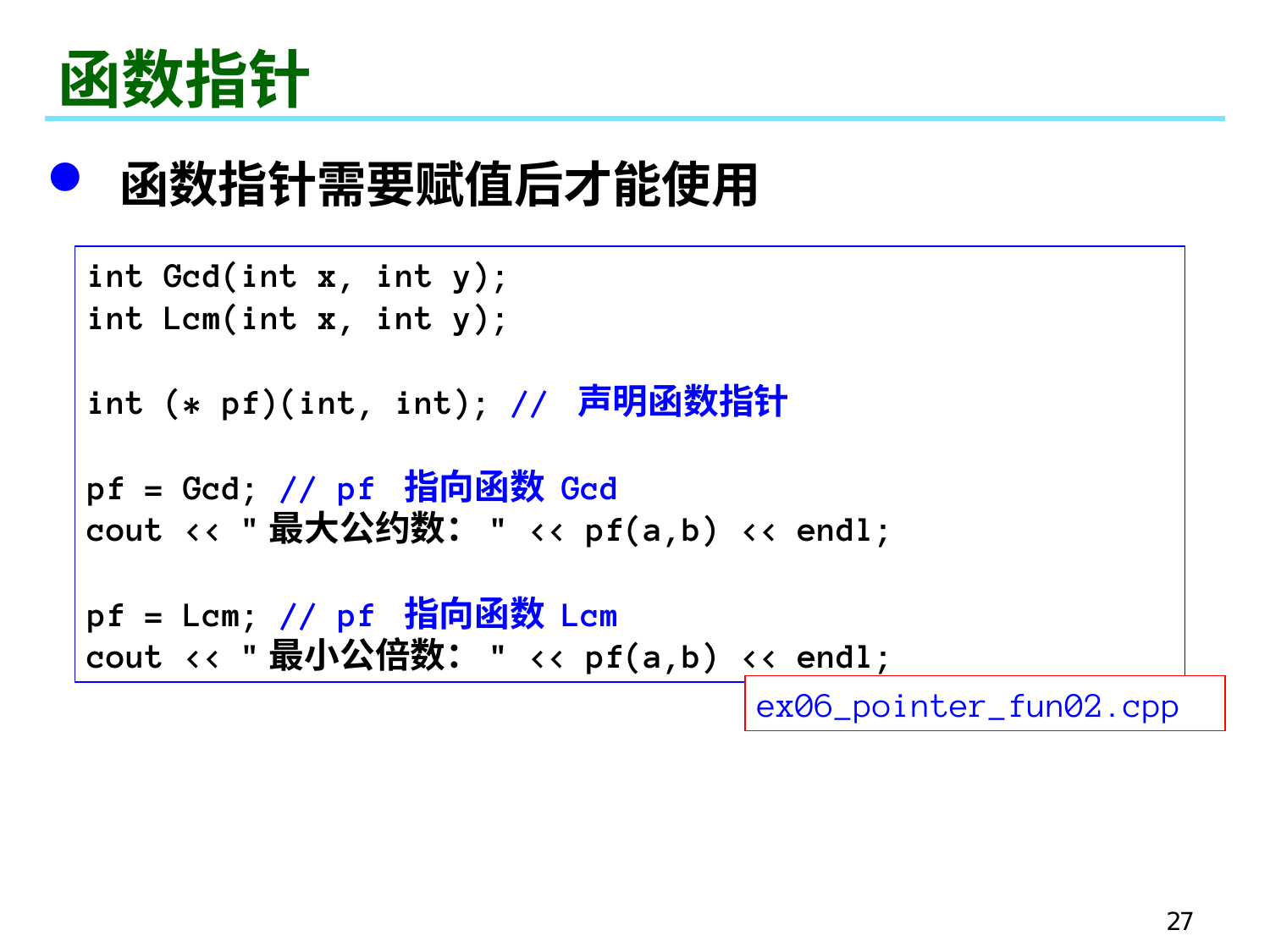

# 函数指针
 函数指针需要赋值后才能使用
int Gcd(int x, int y);
int Lcm(int x, int y);

int (* pf)(int, int); // 声明函数指针

pf = Gcd; // pf 指向函数 Gcd
cout << "最大公约数：" << pf(a,b) << endl;

pf = Lcm; // pf 指向函数 Lcm
cout << "最小公倍数：" << pf(a,b) << endl;
ex06_pointer_fun02.cpp
27